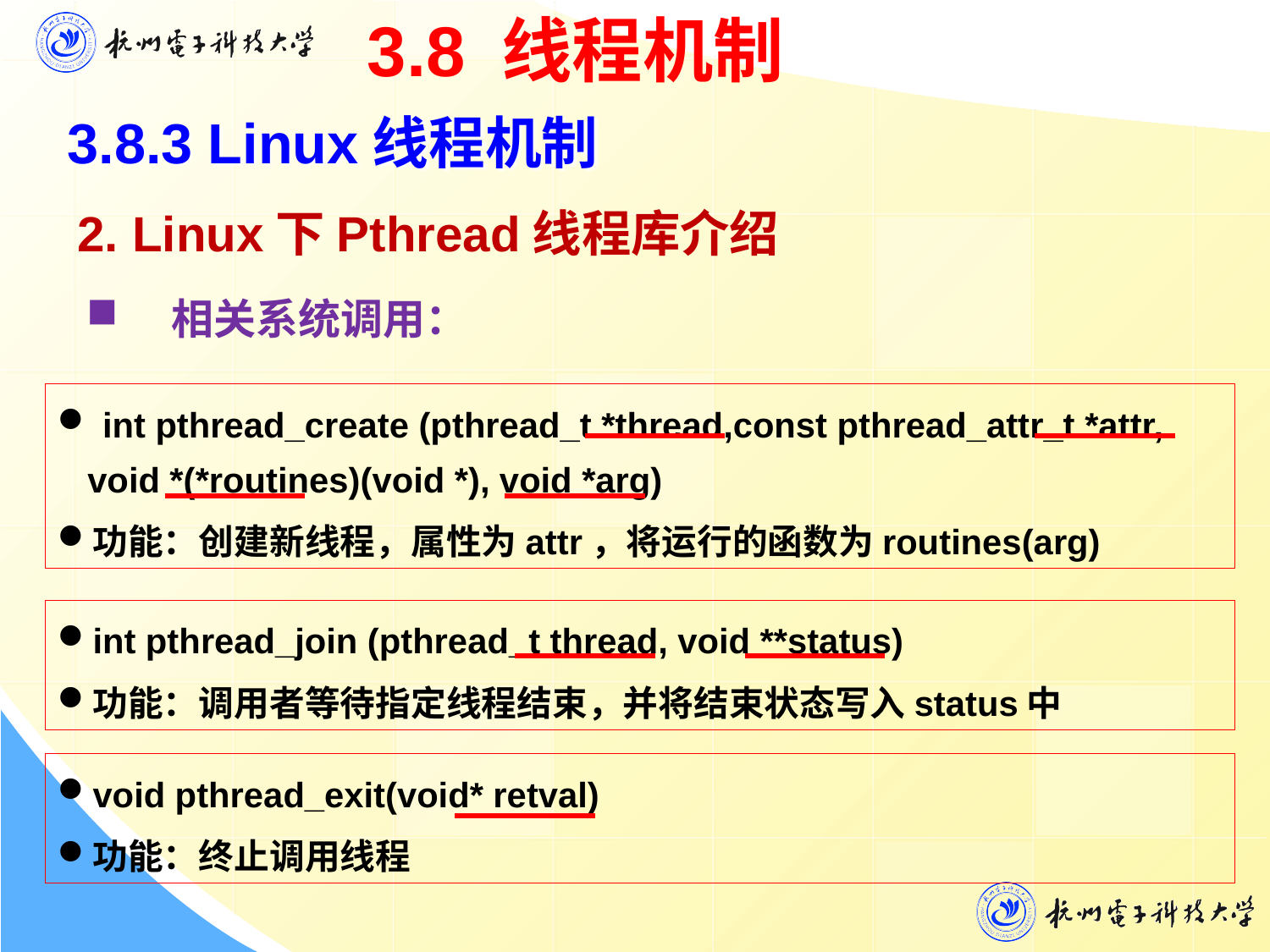

3.8 线程机制
3.8.3 Linux线程机制
2. Linux下Pthread线程库介绍
相关系统调用：
 int pthread_create (pthread_t *thread,const pthread_attr_t *attr, void *(*routines)(void *), void *arg)
功能：创建新线程，属性为attr，将运行的函数为routines(arg)
int pthread_join (pthread_t thread, void **status)
功能：调用者等待指定线程结束，并将结束状态写入status中
void pthread_exit(void* retval)
功能：终止调用线程